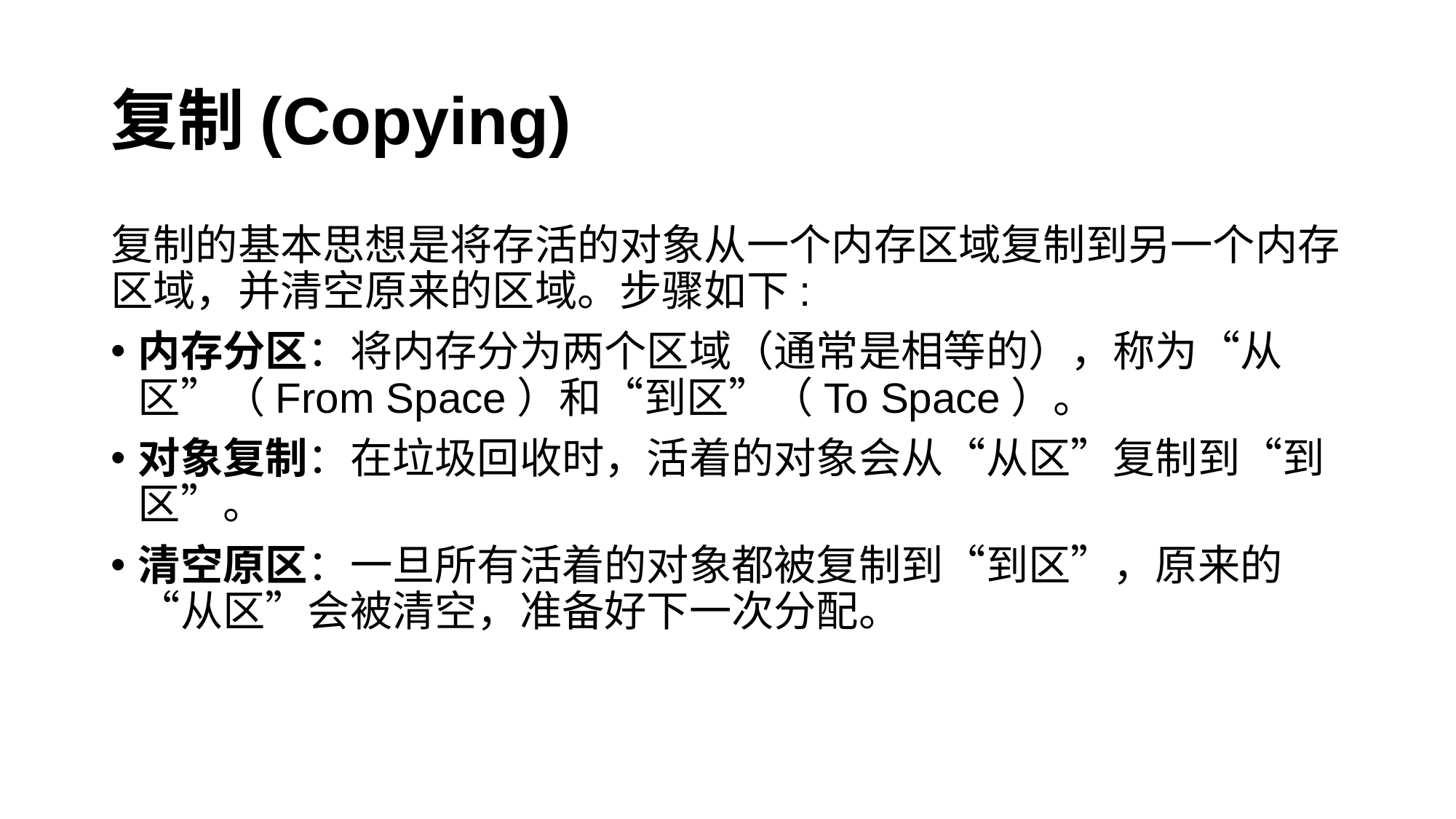

# 复制(Copying)
复制的基本思想是将存活的对象从一个内存区域复制到另一个内存区域，并清空原来的区域。步骤如下:
内存分区：将内存分为两个区域（通常是相等的），称为“从区”（From Space）和“到区”（To Space）。
对象复制：在垃圾回收时，活着的对象会从“从区”复制到“到区”。
清空原区：一旦所有活着的对象都被复制到“到区”，原来的“从区”会被清空，准备好下一次分配。